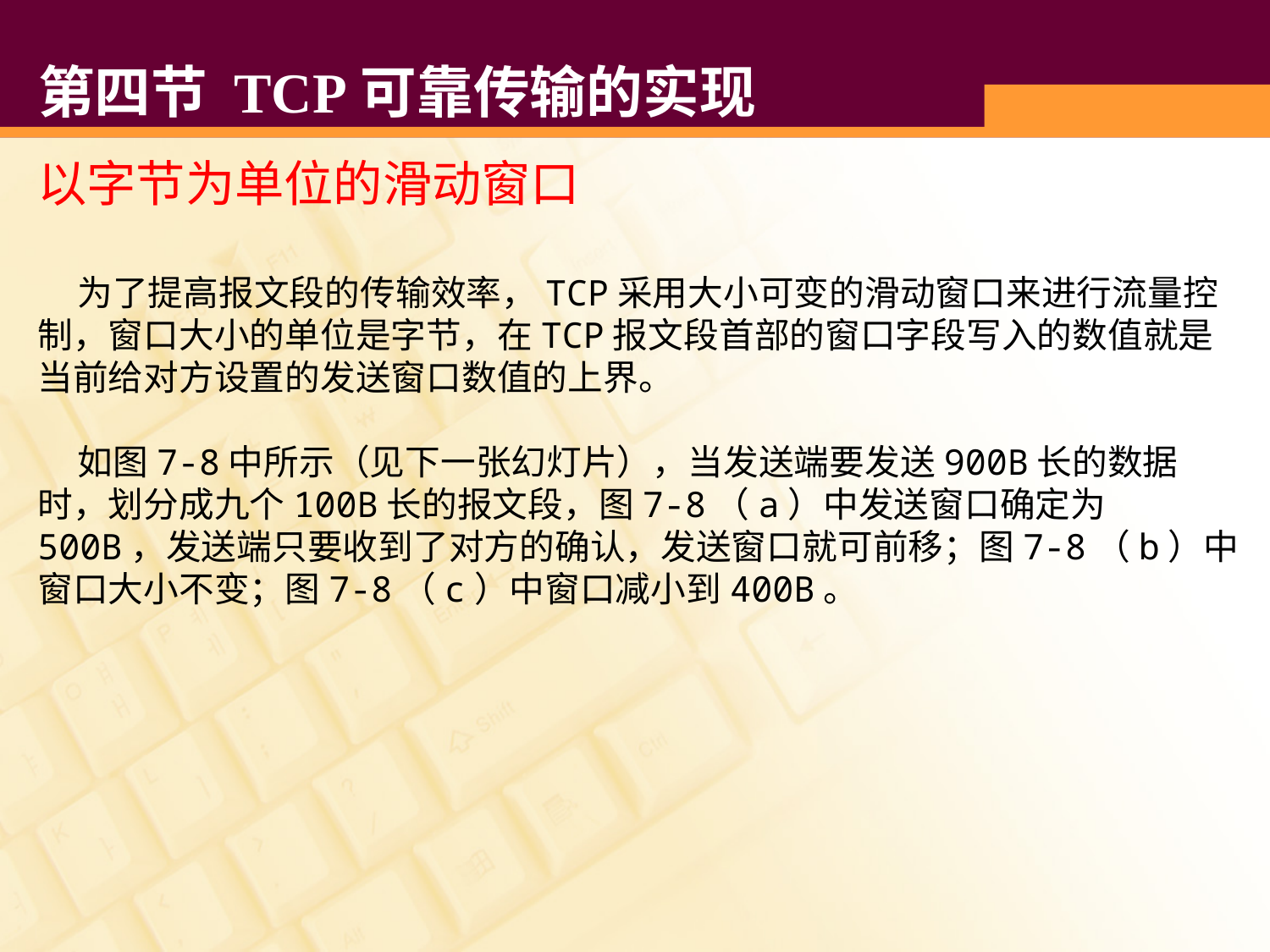

# 第四节 TCP可靠传输的实现
以字节为单位的滑动窗口

    为了提高报文段的传输效率，TCP采用大小可变的滑动窗口来进行流量控制，窗口大小的单位是字节，在TCP报文段首部的窗口字段写入的数值就是当前给对方设置的发送窗口数值的上界。

    如图7-8中所示（见下一张幻灯片），当发送端要发送900B长的数据时，划分成九个100B长的报文段，图7-8（a）中发送窗口确定为500B，发送端只要收到了对方的确认，发送窗口就可前移；图7-8（b）中窗口大小不变；图7-8（c）中窗口减小到400B。